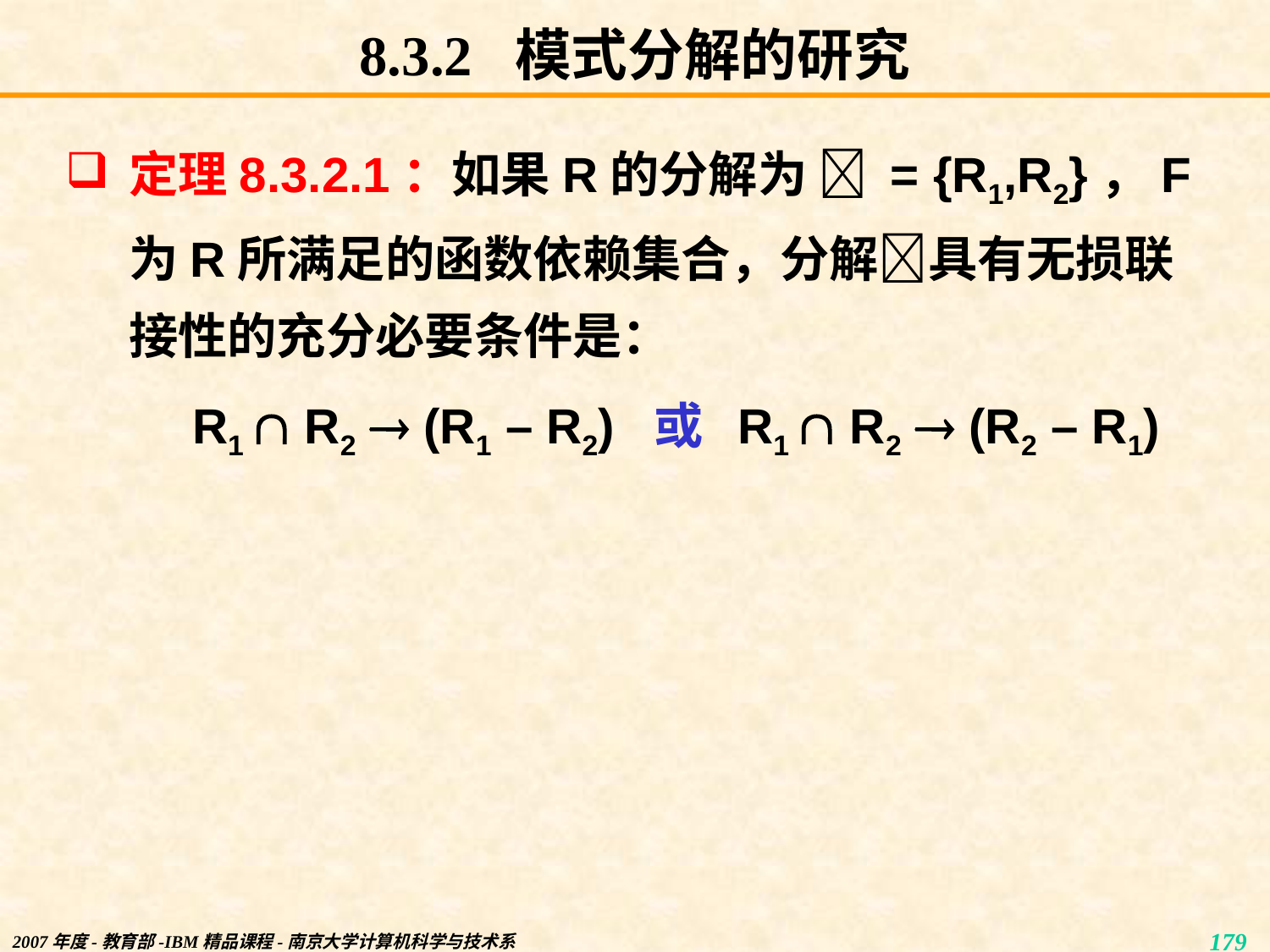

# 8.3.2  模式分解的研究
定理8.3.2.1：如果R的分解为 ρ = {R1,R2}，F为R所满足的函数依赖集合，分解ρ具有无损联接性的充分必要条件是：
R1 ∩ R2 → (R1 – R2)  或  R1 ∩ R2 → (R2 – R1)
179
2007年度-教育部-IBM精品课程-南京大学计算机科学与技术系